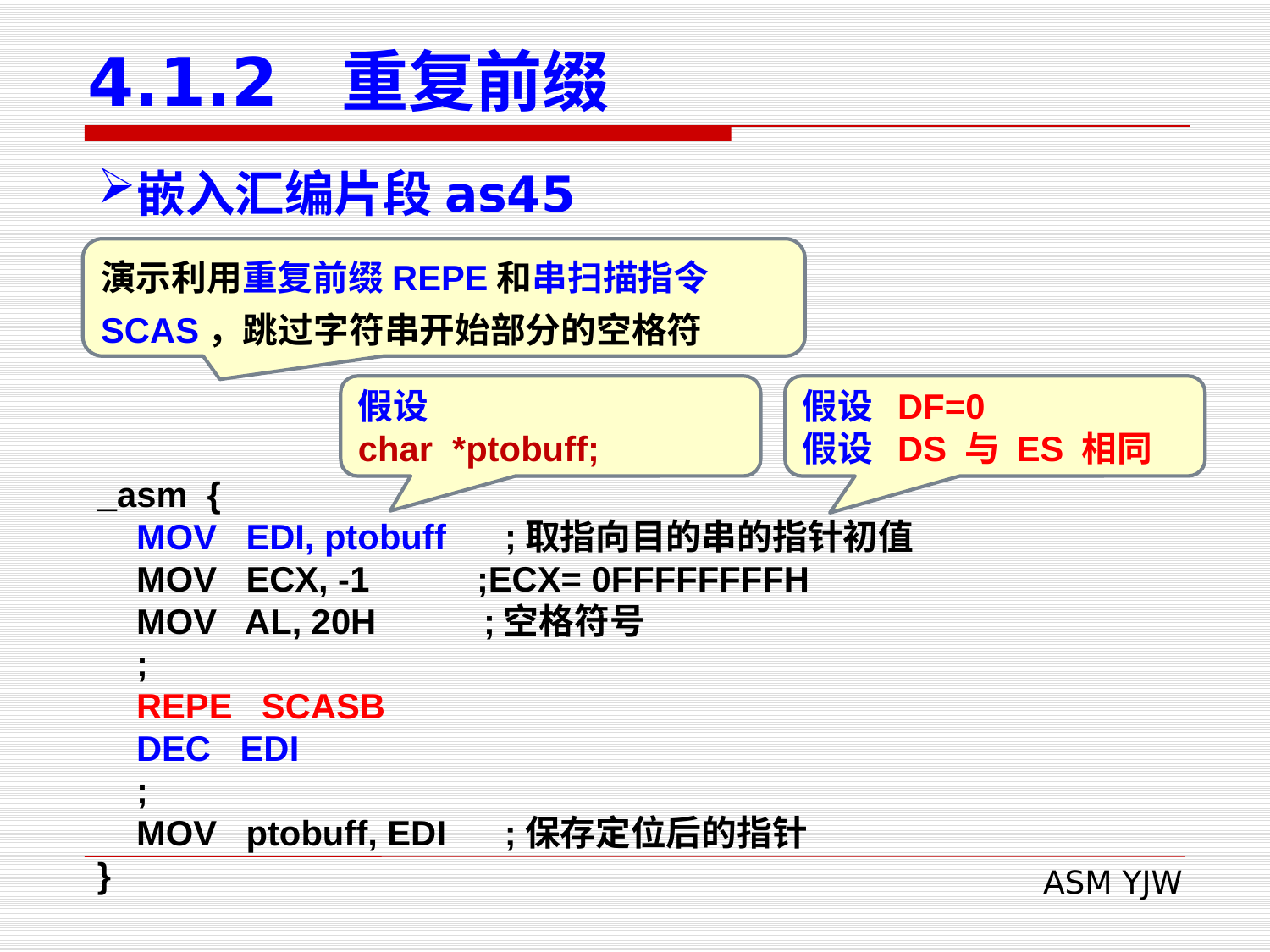

# 4.1.2  重复前缀
嵌入汇编片段as45
演示利用重复前缀REPE和串扫描指令SCAS，跳过字符串开始部分的空格符
假设
char  *ptobuff;
假设  DF=0
假设  DS 与 ES 相同
_asm  {
    MOV   EDI, ptobuff      ;取指向目的串的指针初值
    MOV   ECX, -1           ;ECX= 0FFFFFFFFH
    MOV   AL, 20H           ;空格符号
    ;
    REPE   SCASB
    DEC   EDI
    ;
    MOV   ptobuff, EDI      ;保存定位后的指针
}